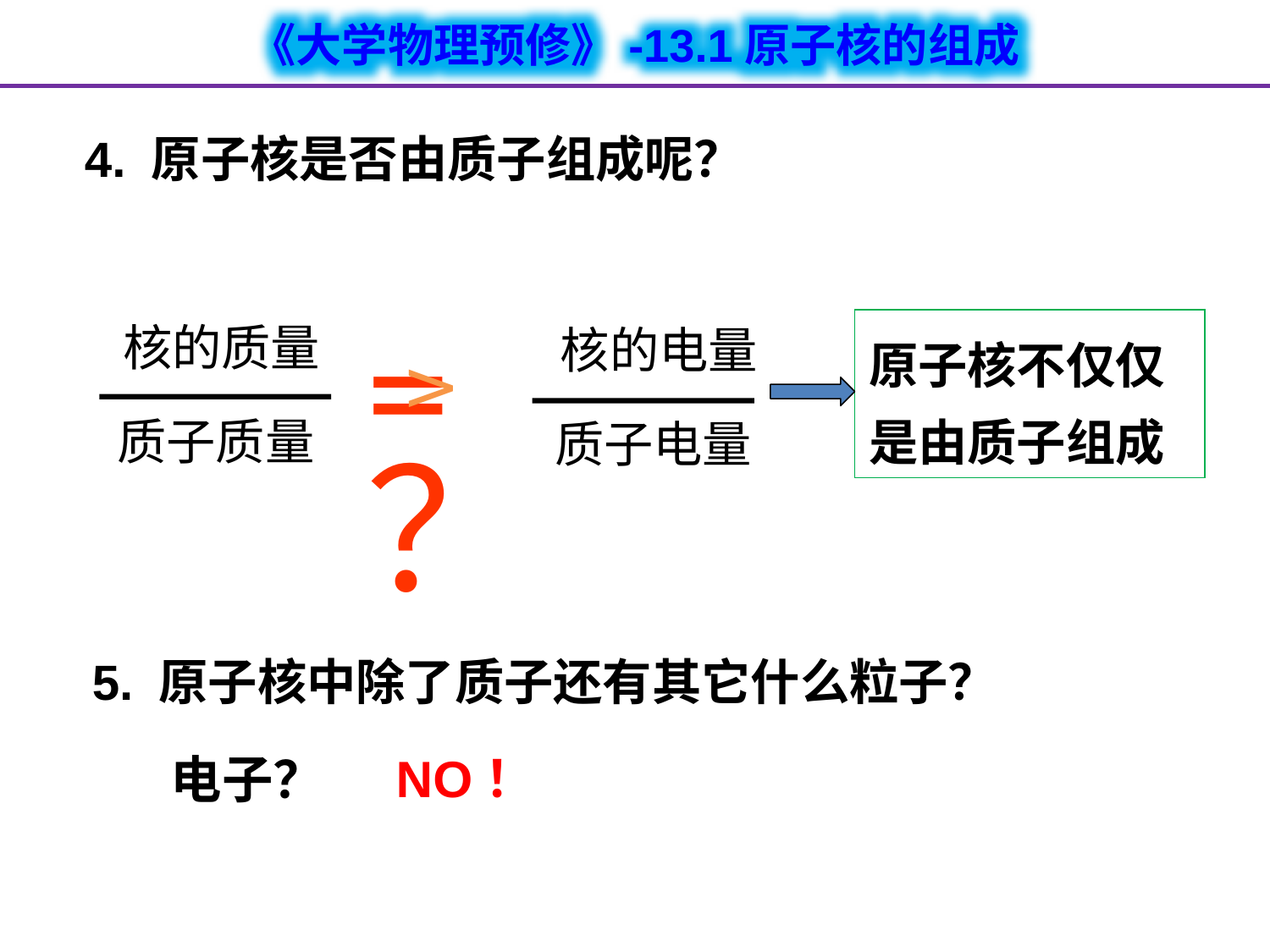

4. 原子核是否由质子组成呢？
核的质量

质子质量
原子核不仅仅是由质子组成

核的电量

质子电量
=？
>
5. 原子核中除了质子还有其它什么粒子？
NO！
    电子？